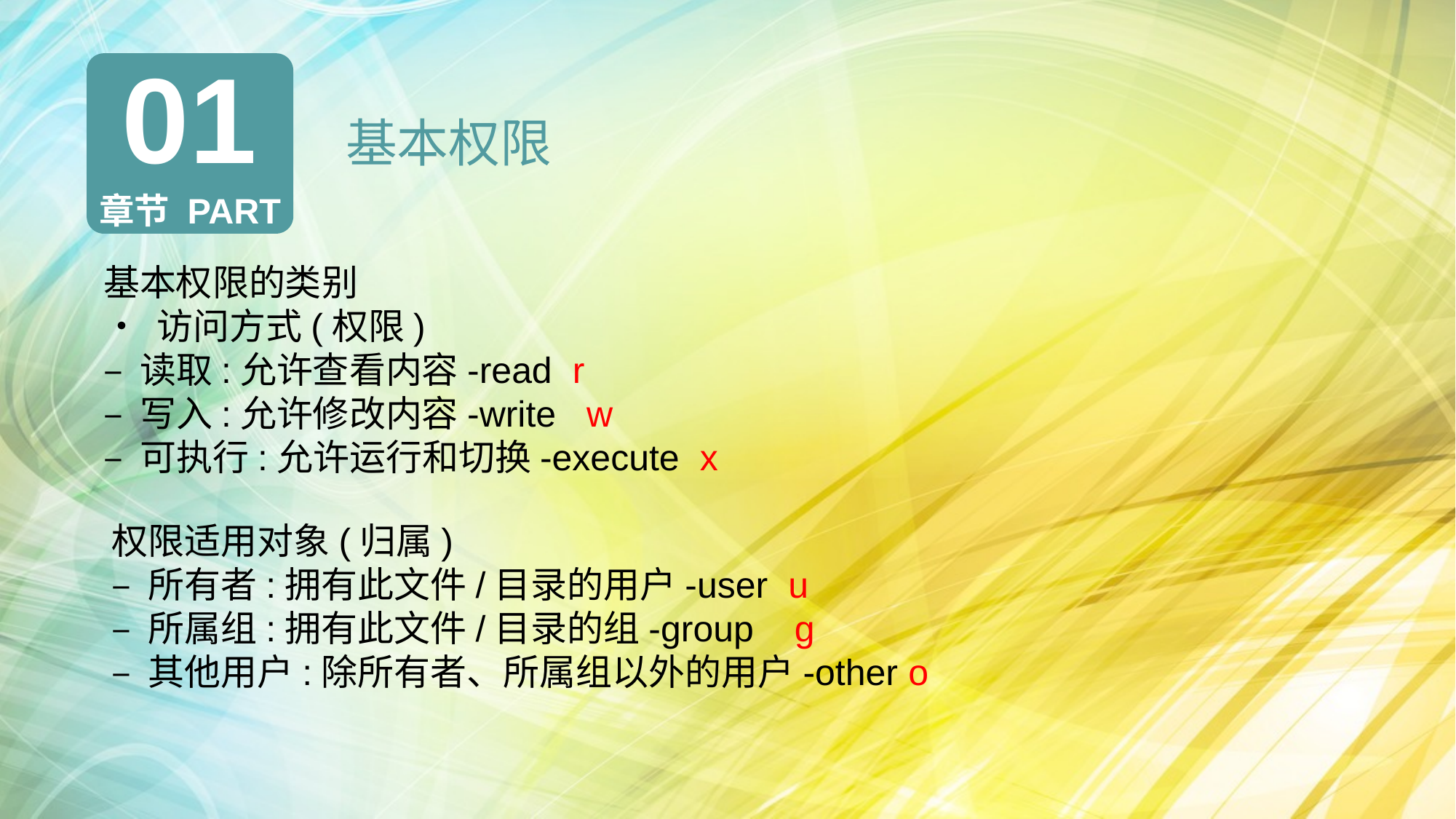

01

章节 PART
# 基本权限
基本权限的类别
• 访问方式(权限)
– 读取:允许查看内容-read  r
– 写入:允许修改内容-write   w
– 可执行:允许运行和切换-execute  x

权限适用对象(归属)
– 所有者:拥有此文件/目录的用户-user  u
– 所属组:拥有此文件/目录的组-group    g
– 其他用户:除所有者、所属组以外的用户-other o